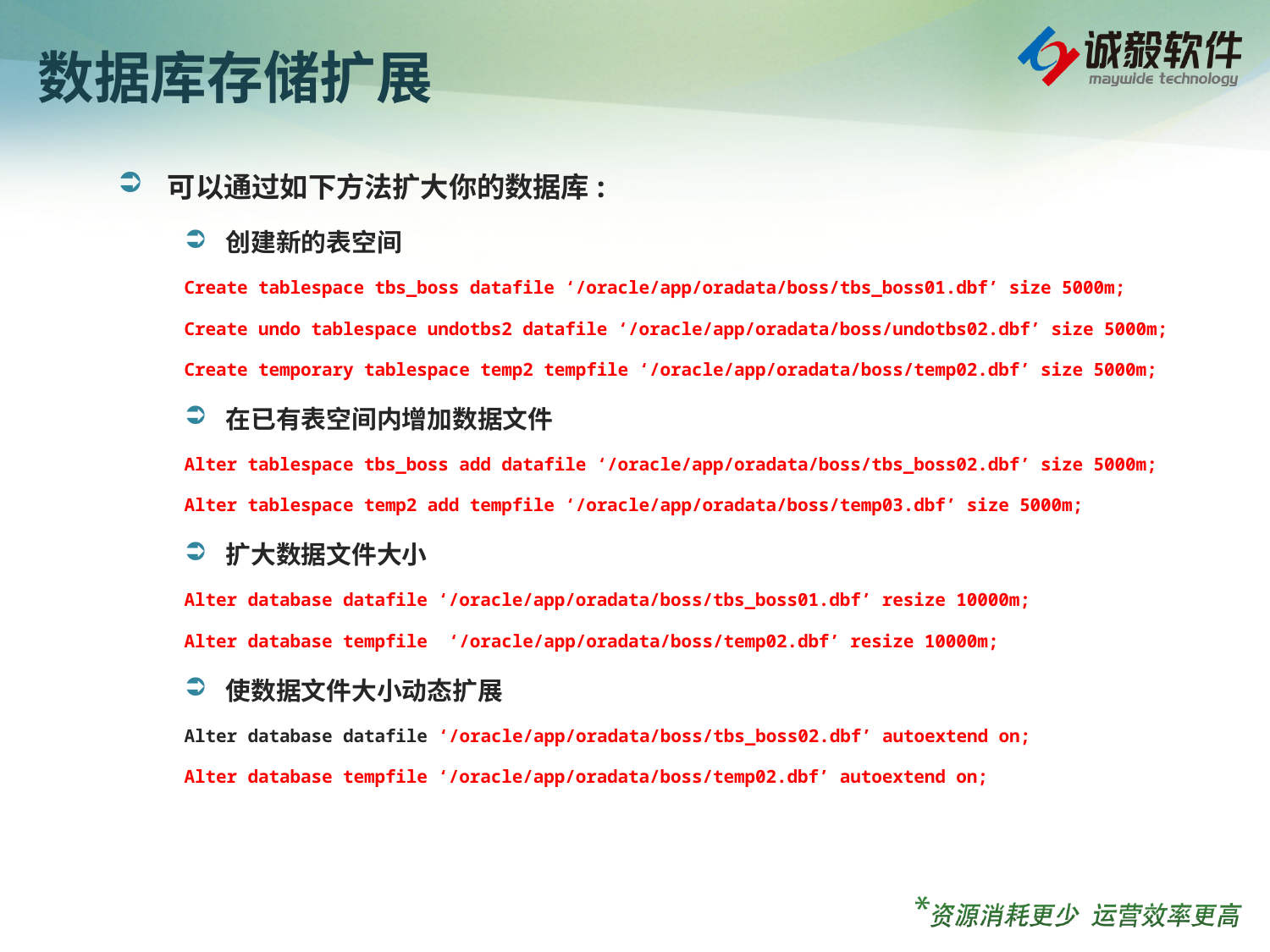

# 数据库存储扩展
可以通过如下方法扩大你的数据库:
创建新的表空间
Create tablespace tbs_boss datafile ‘/oracle/app/oradata/boss/tbs_boss01.dbf’ size 5000m;
Create undo tablespace undotbs2 datafile ‘/oracle/app/oradata/boss/undotbs02.dbf’ size 5000m;
Create temporary tablespace temp2 tempfile ‘/oracle/app/oradata/boss/temp02.dbf’ size 5000m;
在已有表空间内增加数据文件
Alter tablespace tbs_boss add datafile ‘/oracle/app/oradata/boss/tbs_boss02.dbf’ size 5000m;
Alter tablespace temp2 add tempfile ‘/oracle/app/oradata/boss/temp03.dbf’ size 5000m;
扩大数据文件大小
Alter database datafile ‘/oracle/app/oradata/boss/tbs_boss01.dbf’ resize 10000m;
Alter database tempfile  ‘/oracle/app/oradata/boss/temp02.dbf’ resize 10000m;
使数据文件大小动态扩展
Alter database datafile ‘/oracle/app/oradata/boss/tbs_boss02.dbf’ autoextend on;
Alter database tempfile ‘/oracle/app/oradata/boss/temp02.dbf’ autoextend on;